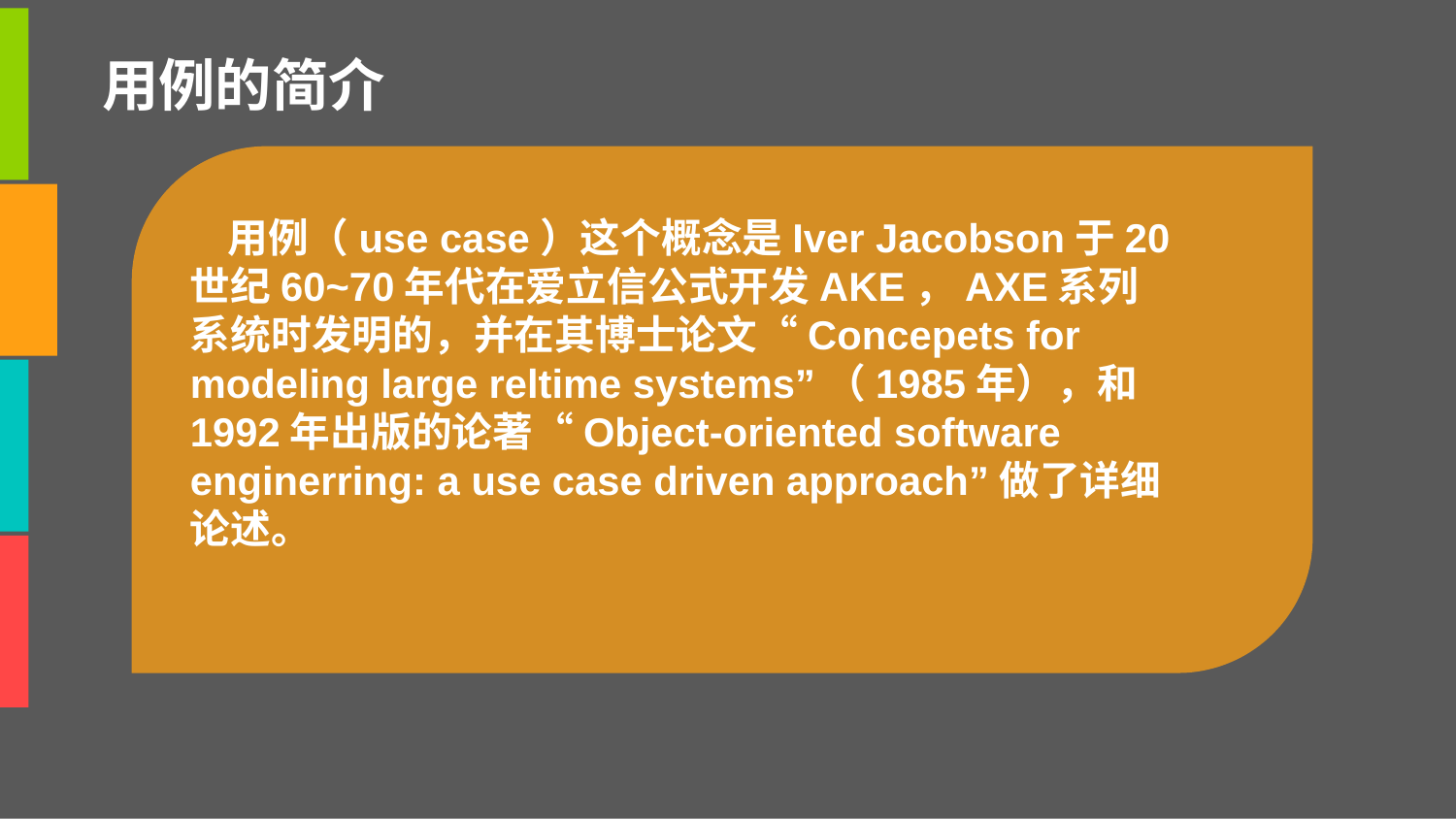

用例的简介

   用例（use case）这个概念是Iver Jacobson于20世纪60~70年代在爱立信公式开发AKE，AXE系列系统时发明的，并在其博士论文“Concepets for modeling large reltime systems”（1985年），和1992年出版的论著“Object-oriented software enginerring: a use case driven approach”做了详细论述。